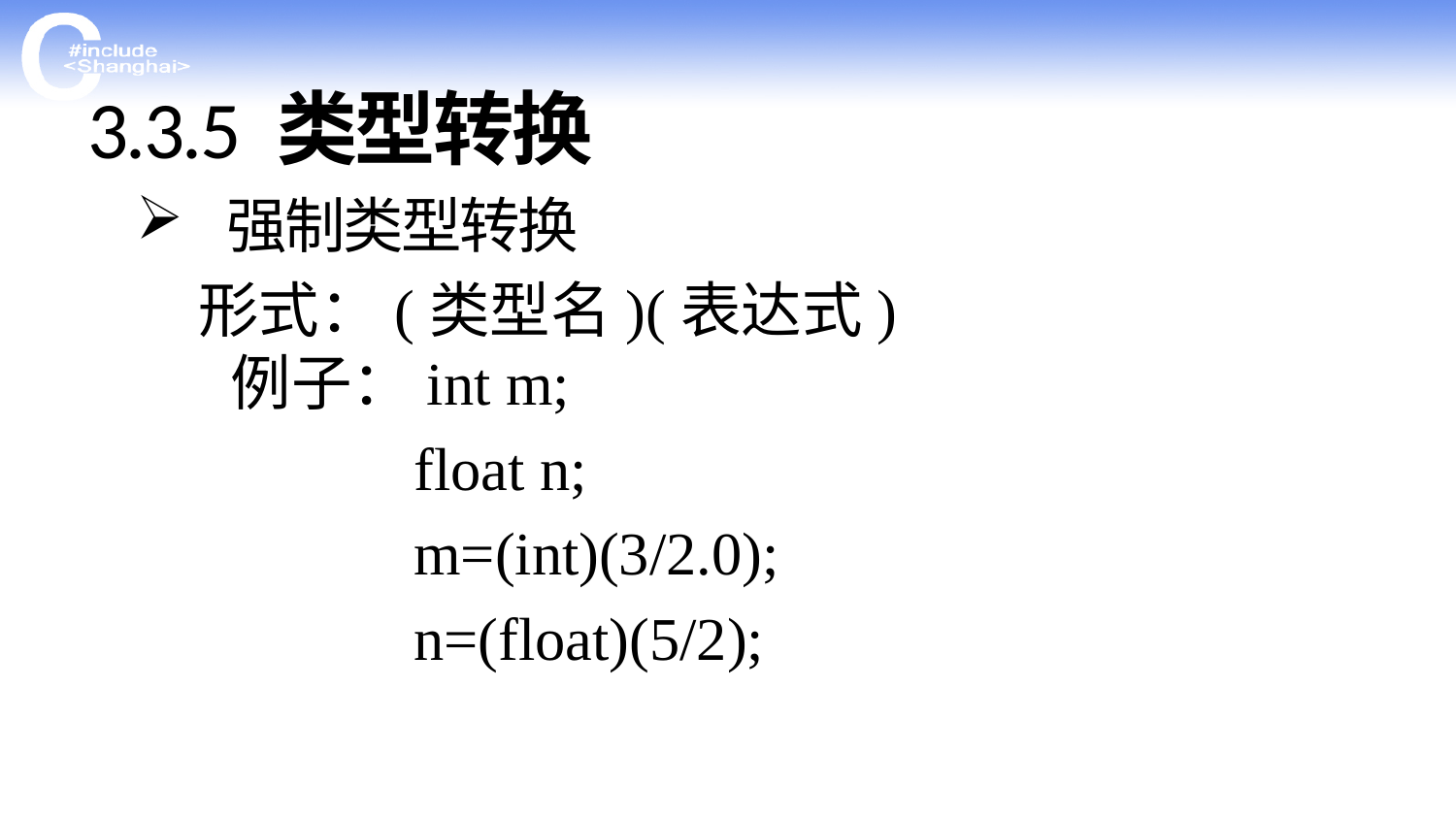

3.3.5 类型转换
强制类型转换
形式：(类型名)(表达式)
例子：int m;
            float n;
            m=(int)(3/2.0);
            n=(float)(5/2);